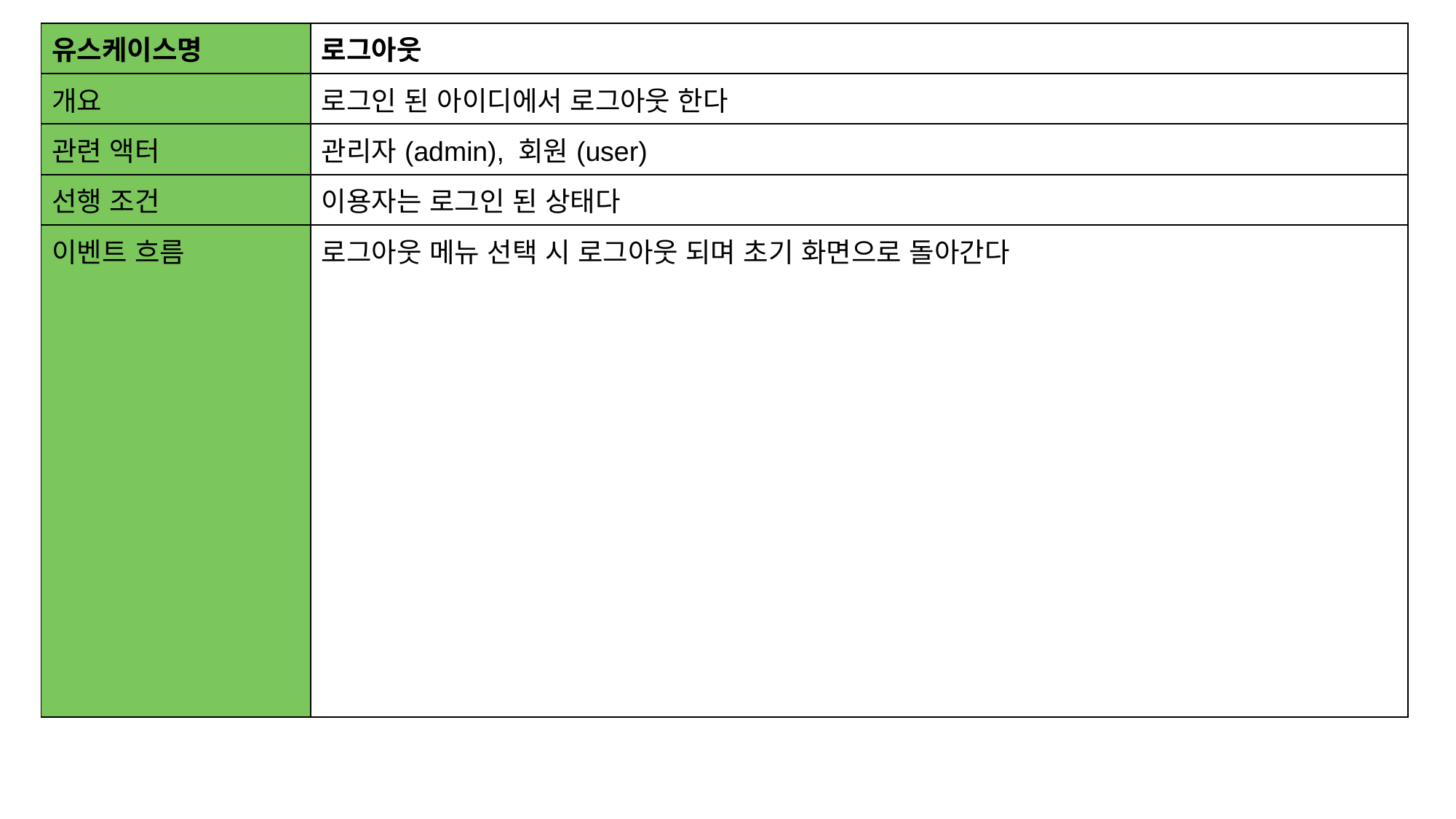

| 유스케이스명 | 로그아웃 |
| --- | --- |
| 개요 | 로그인 된 아이디에서 로그아웃 한다 |
| 관련 액터 | 관리자(admin), 회원(user) |
| 선행 조건 | 이용자는 로그인 된 상태다 |
| 이벤트 흐름 | 로그아웃 메뉴 선택 시 로그아웃 되며 초기 화면으로 돌아간다 |